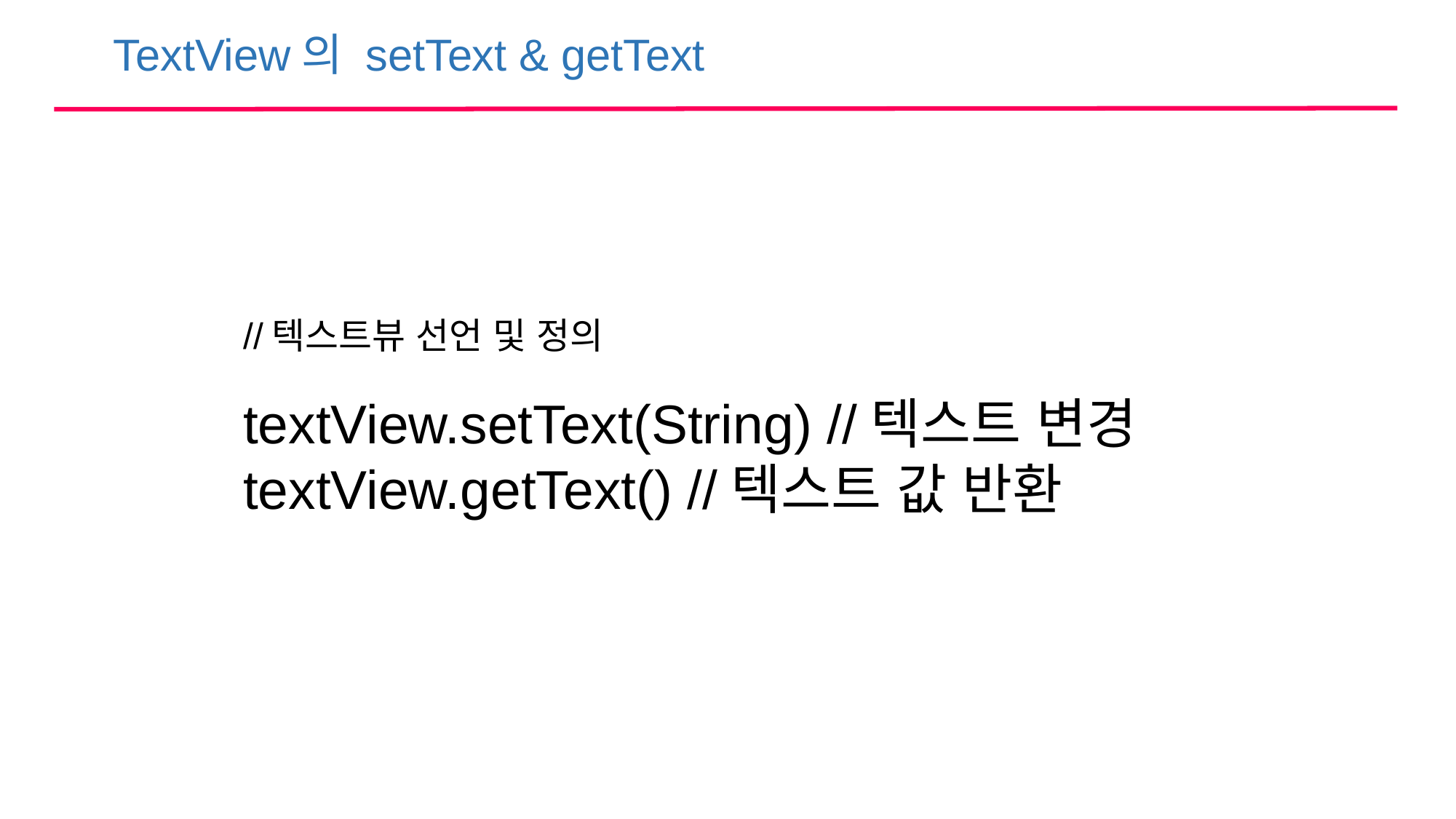

TextView의 setText & getText
//텍스트뷰 선언 및 정의

textView.setText(String) //텍스트 변경
textView.getText() //텍스트 값 반환